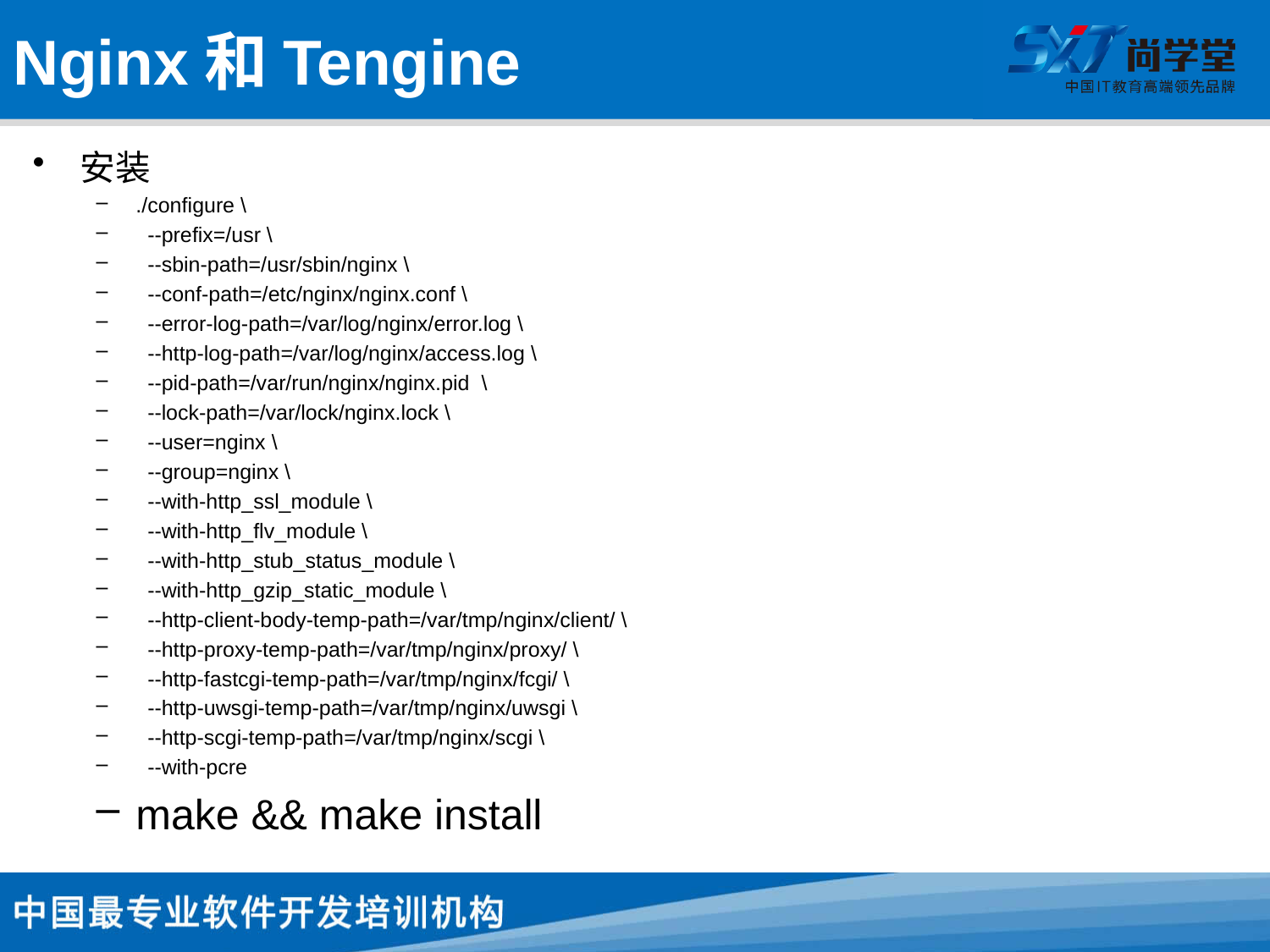

# Nginx和Tengine
安装
./configure \
  --prefix=/usr \
  --sbin-path=/usr/sbin/nginx \
  --conf-path=/etc/nginx/nginx.conf \
  --error-log-path=/var/log/nginx/error.log \
  --http-log-path=/var/log/nginx/access.log \
  --pid-path=/var/run/nginx/nginx.pid  \
  --lock-path=/var/lock/nginx.lock \
  --user=nginx \
  --group=nginx \
  --with-http_ssl_module \
  --with-http_flv_module \
  --with-http_stub_status_module \
  --with-http_gzip_static_module \
  --http-client-body-temp-path=/var/tmp/nginx/client/ \
  --http-proxy-temp-path=/var/tmp/nginx/proxy/ \
  --http-fastcgi-temp-path=/var/tmp/nginx/fcgi/ \
  --http-uwsgi-temp-path=/var/tmp/nginx/uwsgi \
  --http-scgi-temp-path=/var/tmp/nginx/scgi \
  --with-pcre
make && make install